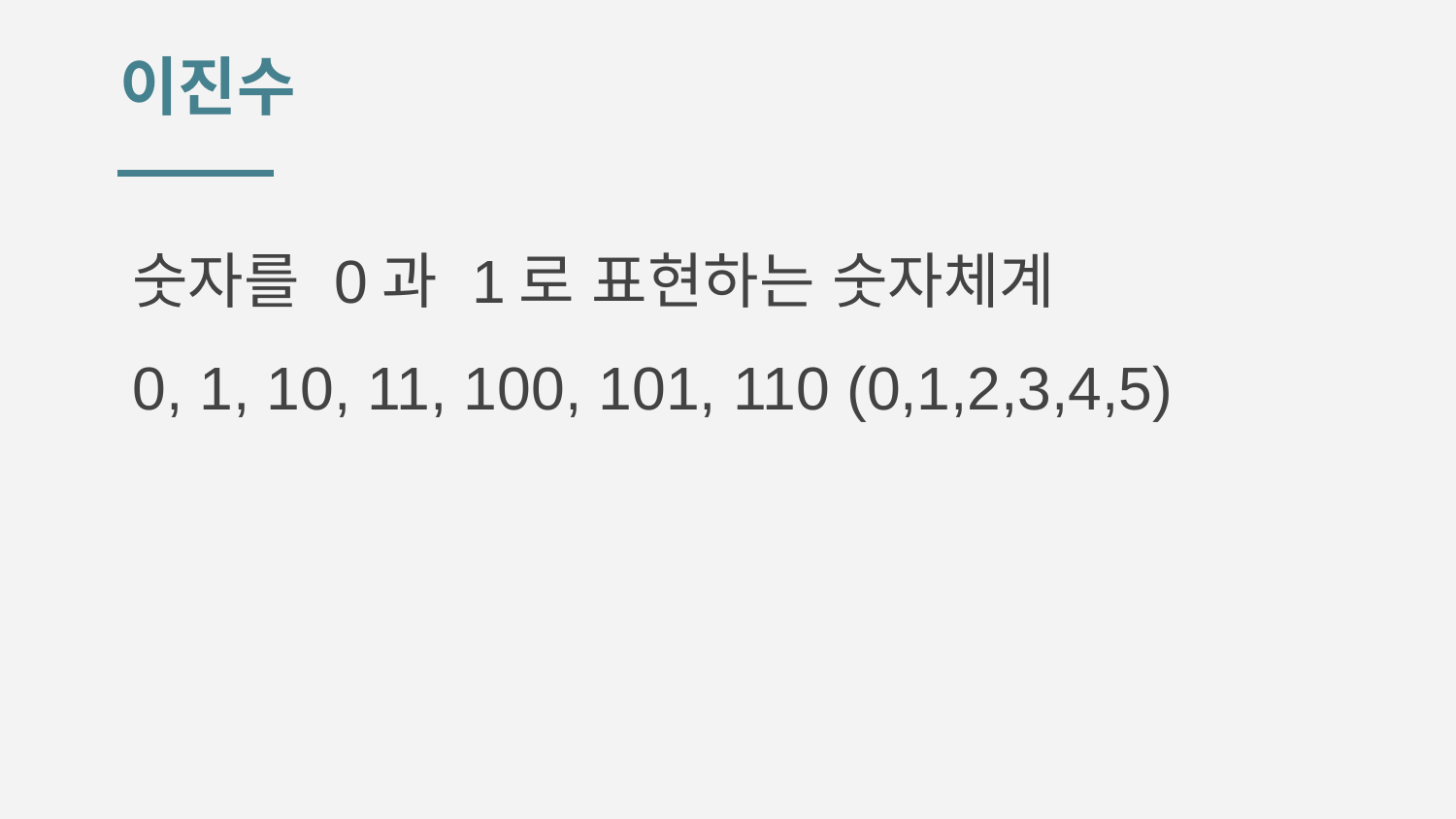

# 이진수
숫자를 0과 1로 표현하는 숫자체계
0, 1, 10, 11, 100, 101, 110 (0,1,2,3,4,5)